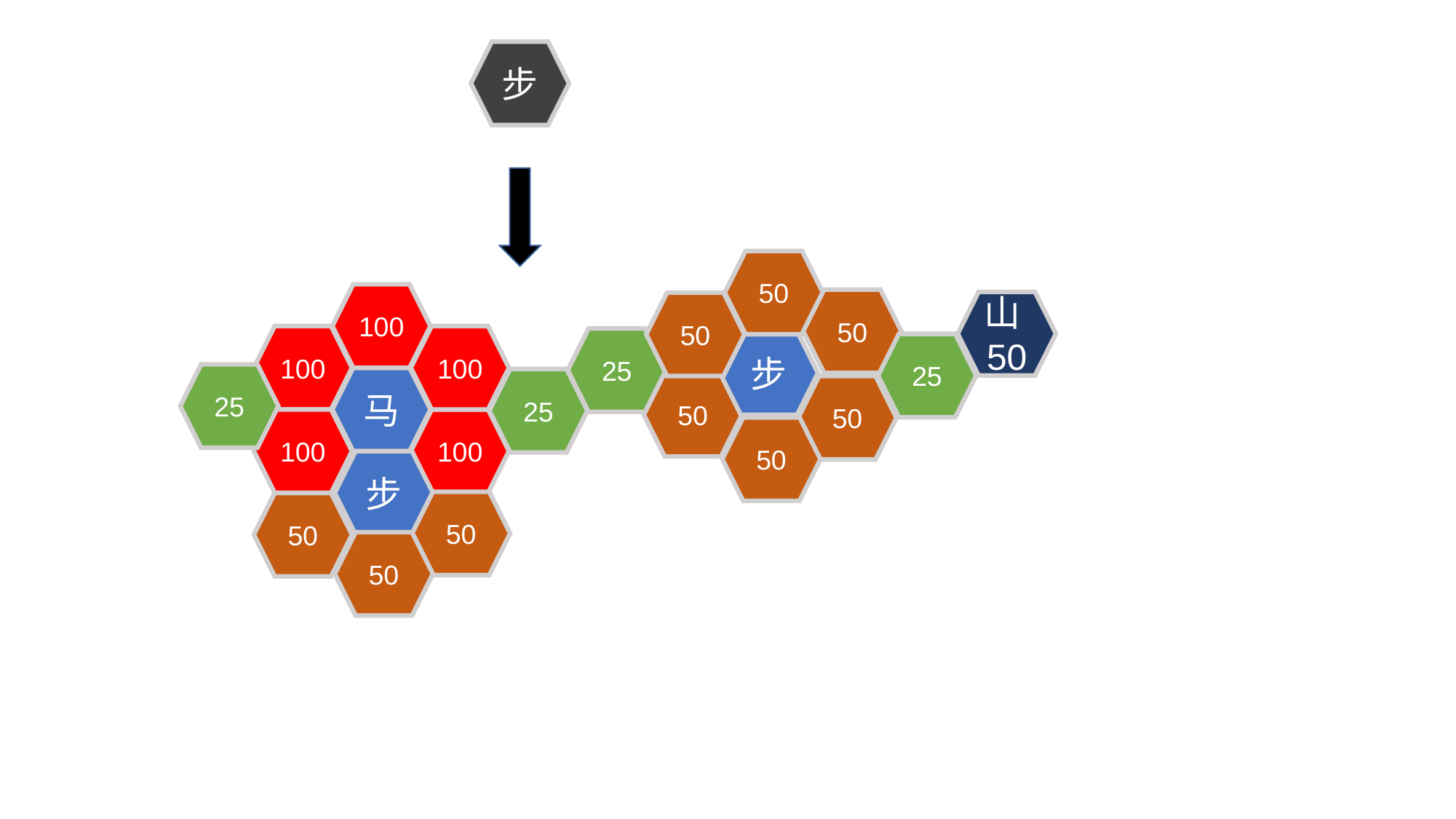

步

50
100
50
山50
50
100
100
25
步
25
25
马
25
50
50
100
100
50
步
50
50
50